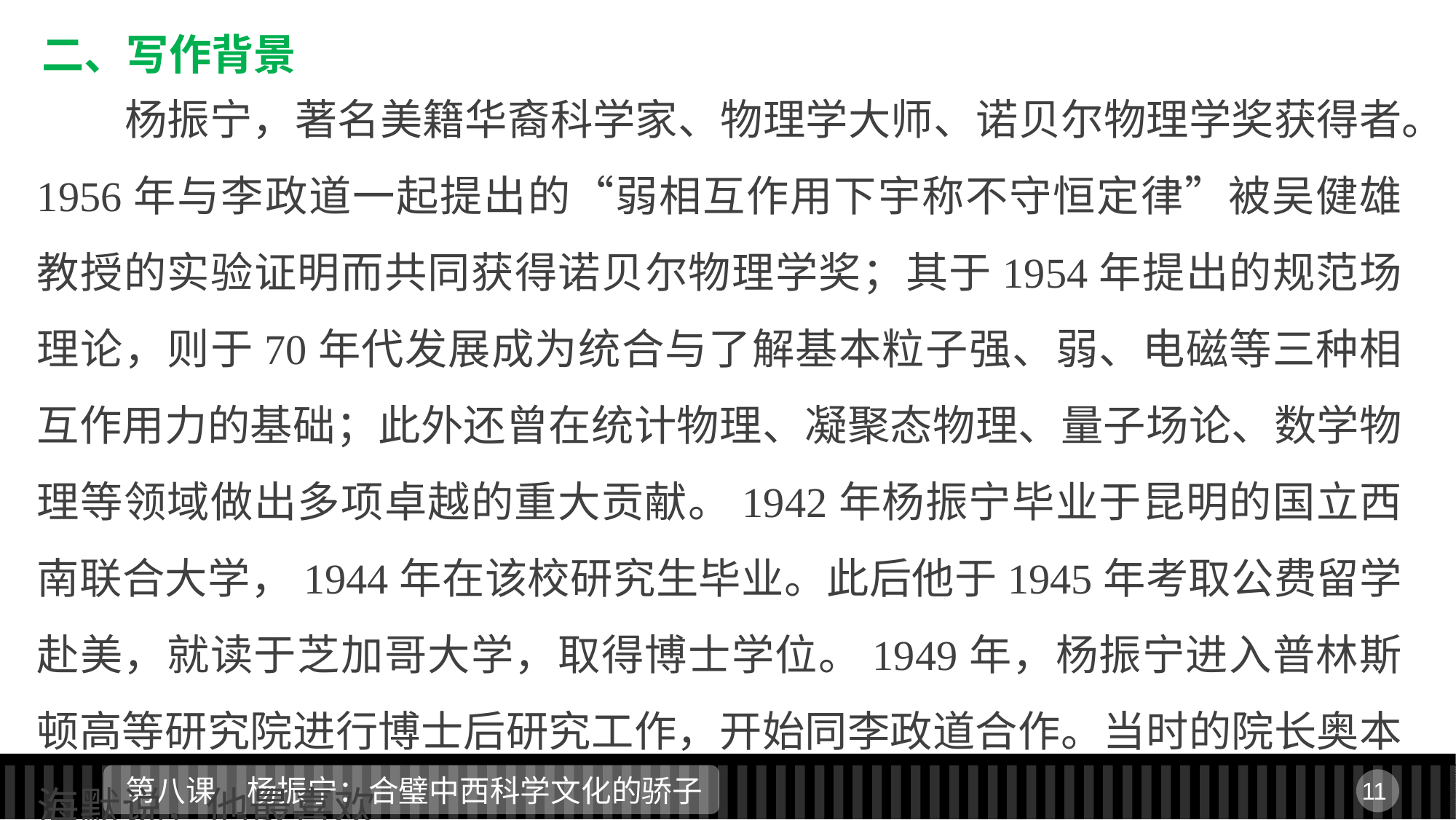

二、写作背景
        杨振宁，著名美籍华裔科学家、物理学大师、诺贝尔物理学奖获得者。1956年与李政道一起提出的“弱相互作用下宇称不守恒定律”被吴健雄教授的实验证明而共同获得诺贝尔物理学奖；其于1954年提出的规范场理论，则于70年代发展成为统合与了解基本粒子强、弱、电磁等三种相互作用力的基础；此外还曾在统计物理、凝聚态物理、量子场论、数学物理等领域做出多项卓越的重大贡献。1942年杨振宁毕业于昆明的国立西南联合大学，1944年在该校研究生毕业。此后他于1945年考取公费留学赴美，就读于芝加哥大学，取得博士学位。1949年，杨振宁进入普林斯顿高等研究院进行博士后研究工作，开始同李政道合作。当时的院长奥本海默说，他最喜欢